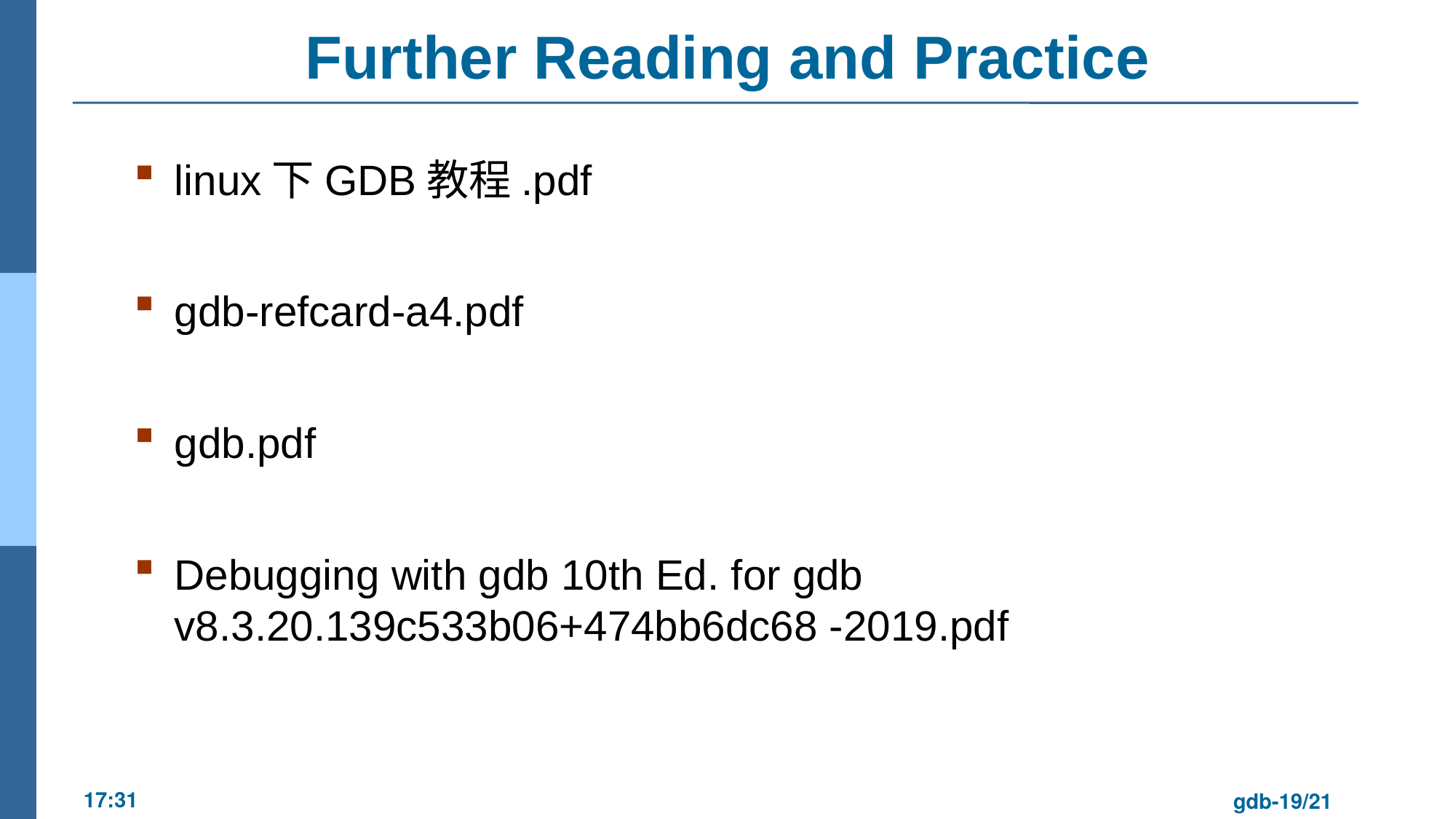

# Further Reading and Practice
linux下GDB教程.pdf

gdb-refcard-a4.pdf

gdb.pdf

Debugging with gdb 10th Ed. for gdb v8.3.20.139c533b06+474bb6dc68 -2019.pdf